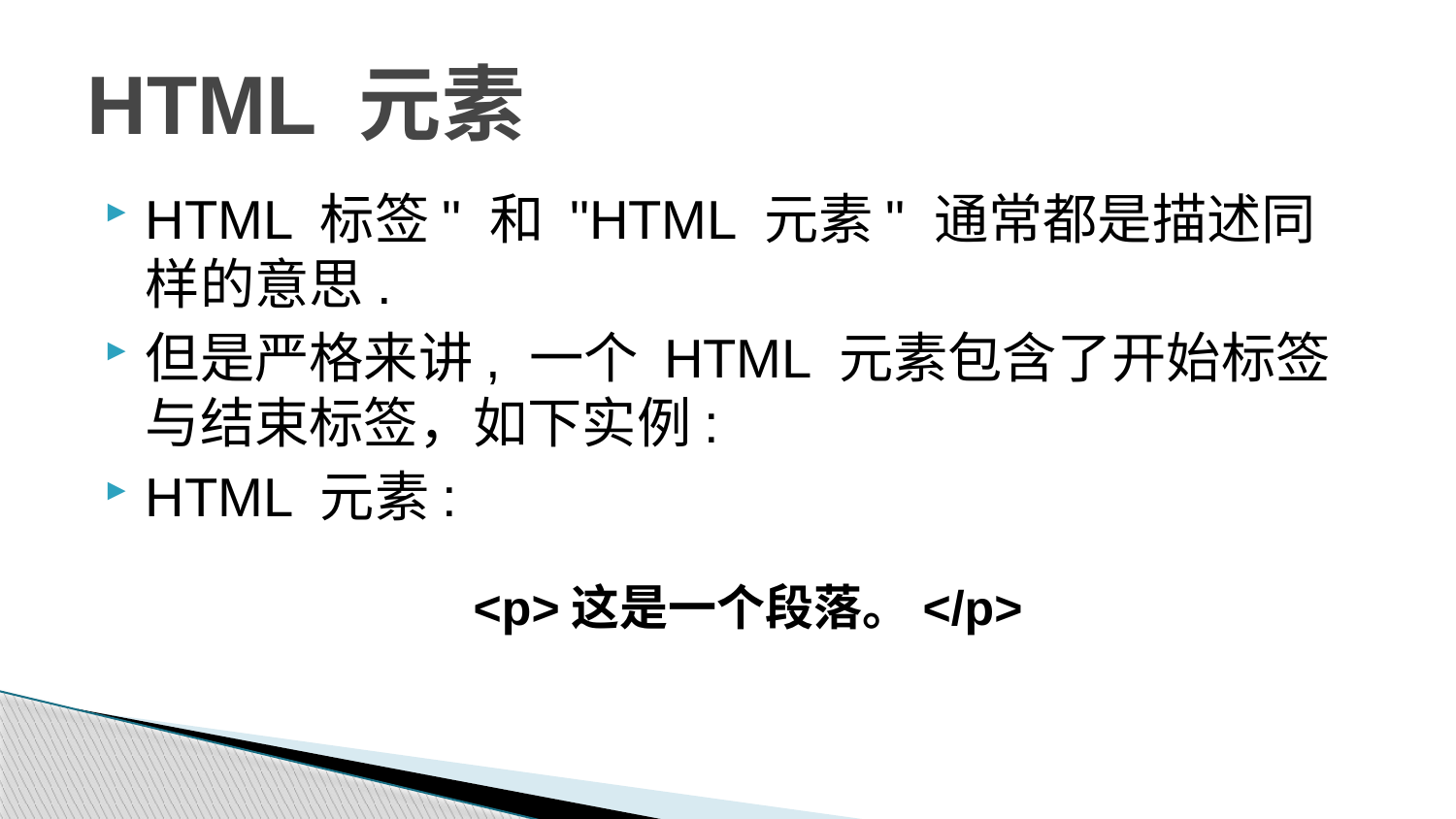

# HTML 元素
HTML 标签" 和 "HTML 元素" 通常都是描述同样的意思.
但是严格来讲, 一个 HTML 元素包含了开始标签与结束标签，如下实例:
HTML 元素:
<p>这是一个段落。</p>